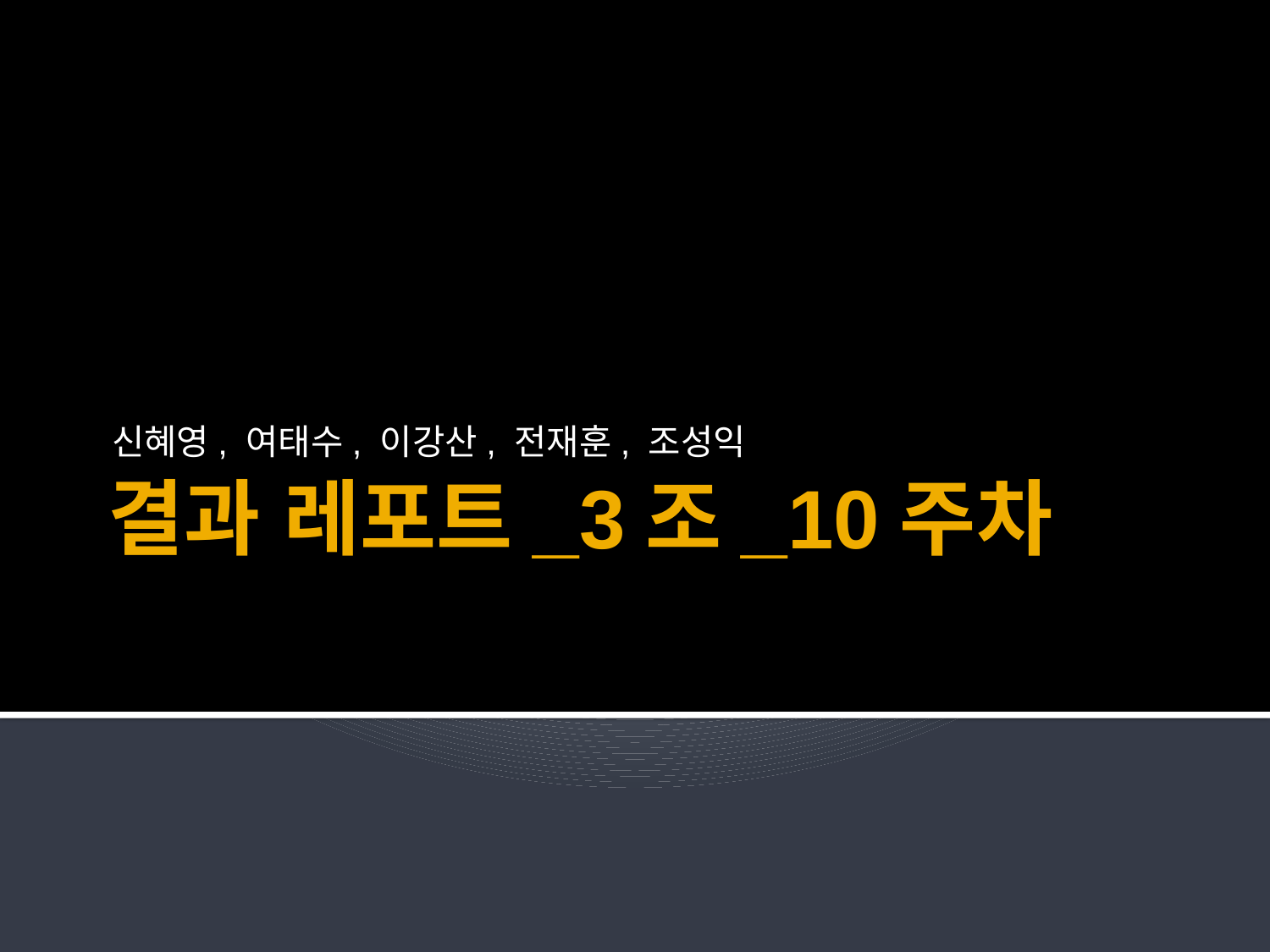

신혜영, 여태수, 이강산, 전재훈, 조성익
# 결과 레포트_3조_10주차